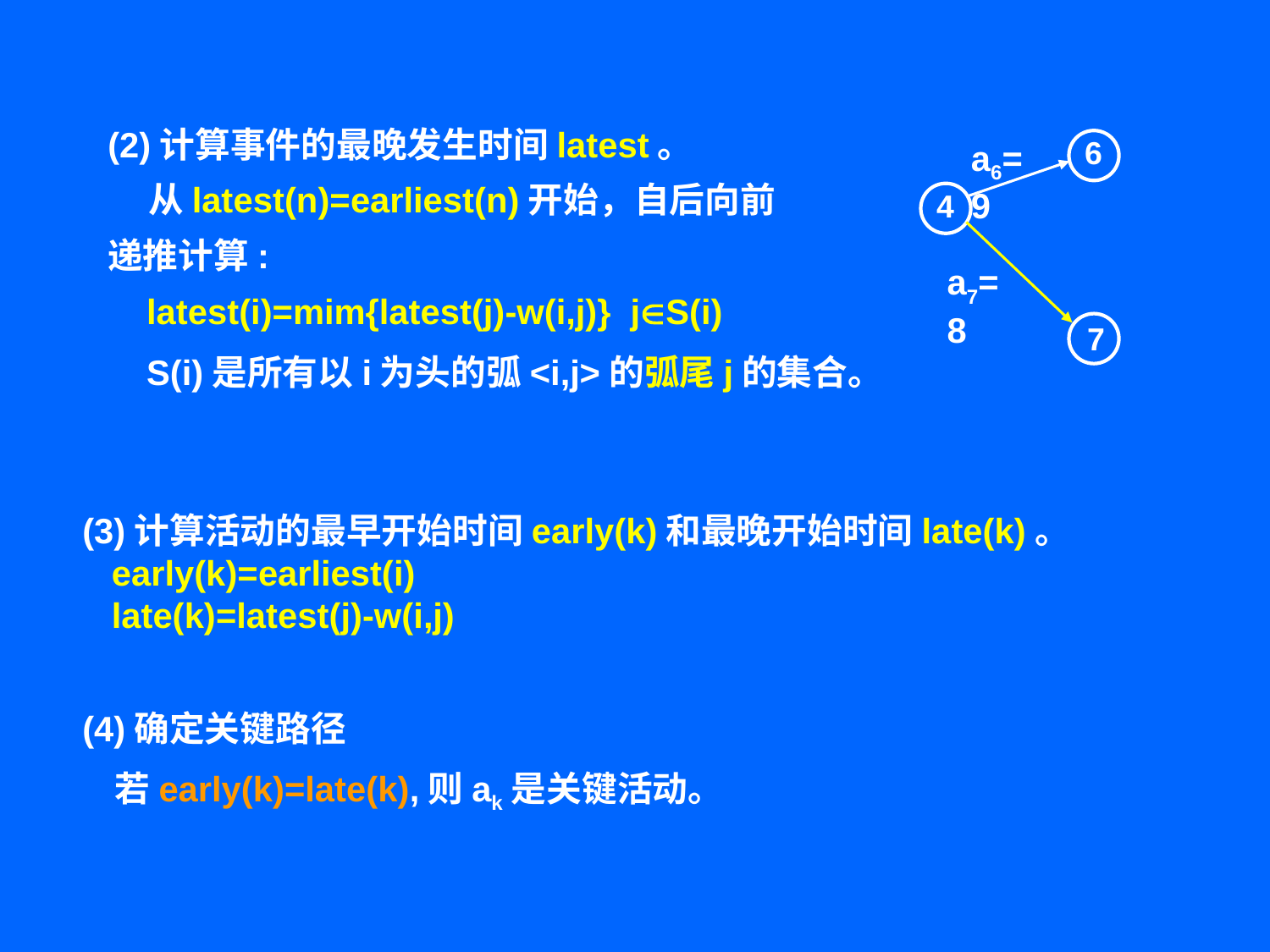

(2)计算事件的最晚发生时间latest。
    从latest(n)=earliest(n)开始，自后向前
递推计算:
    latest(i)=mim{latest(j)-w(i,j)}  j∈S(i)
    S(i)是所有以i为头的弧<i,j>的弧尾j的集合。

6
a6=9

4

a7=8
7

(3)计算活动的最早开始时间early(k)和最晚开始时间late(k)。
   early(k)=earliest(i)
   late(k)=latest(j)-w(i,j)
(4)确定关键路径
   若early(k)=late(k),则ak是关键活动。